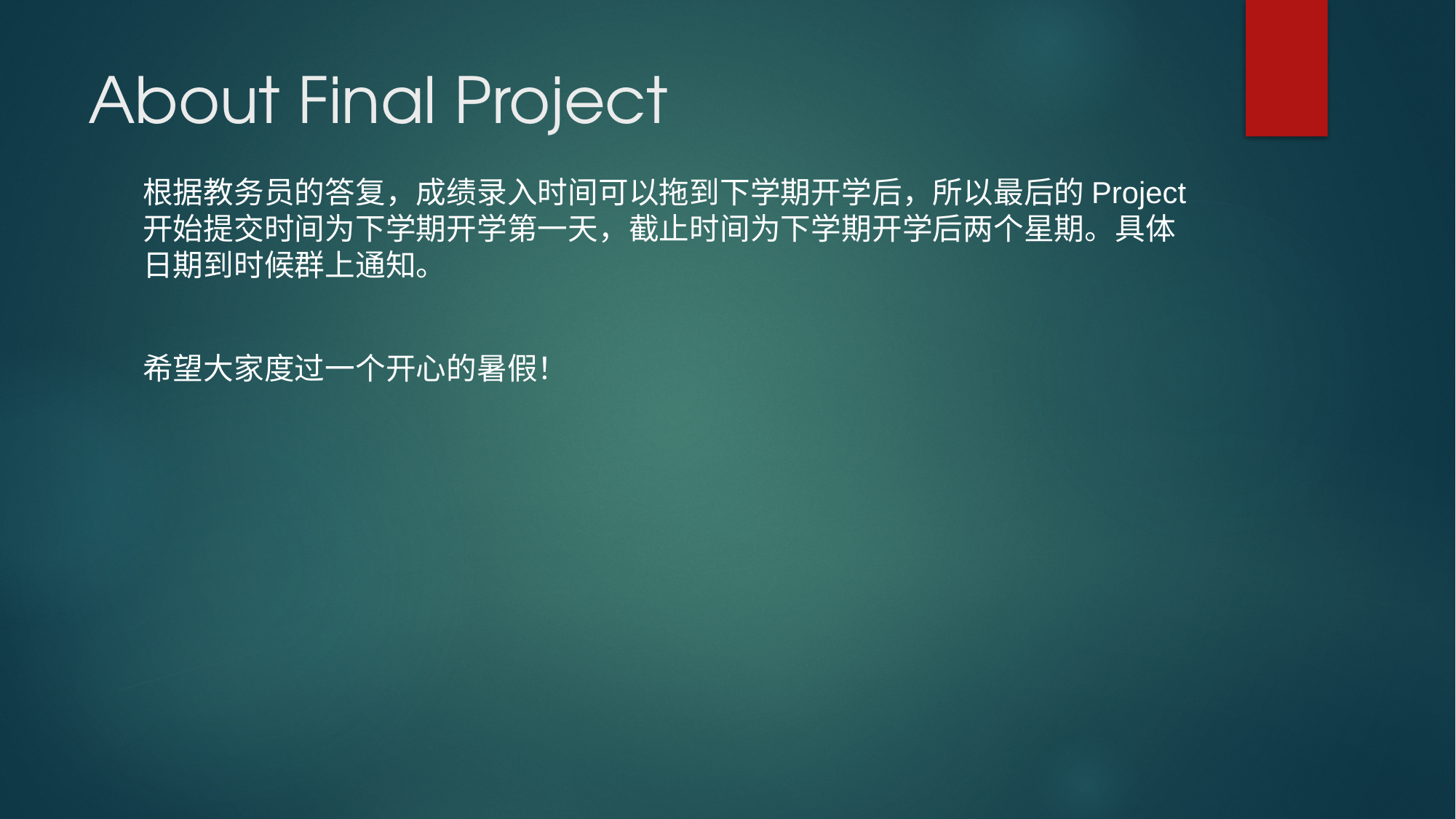

# About Final Project
根据教务员的答复，成绩录入时间可以拖到下学期开学后，所以最后的Project开始提交时间为下学期开学第一天，截止时间为下学期开学后两个星期。具体日期到时候群上通知。

希望大家度过一个开心的暑假！